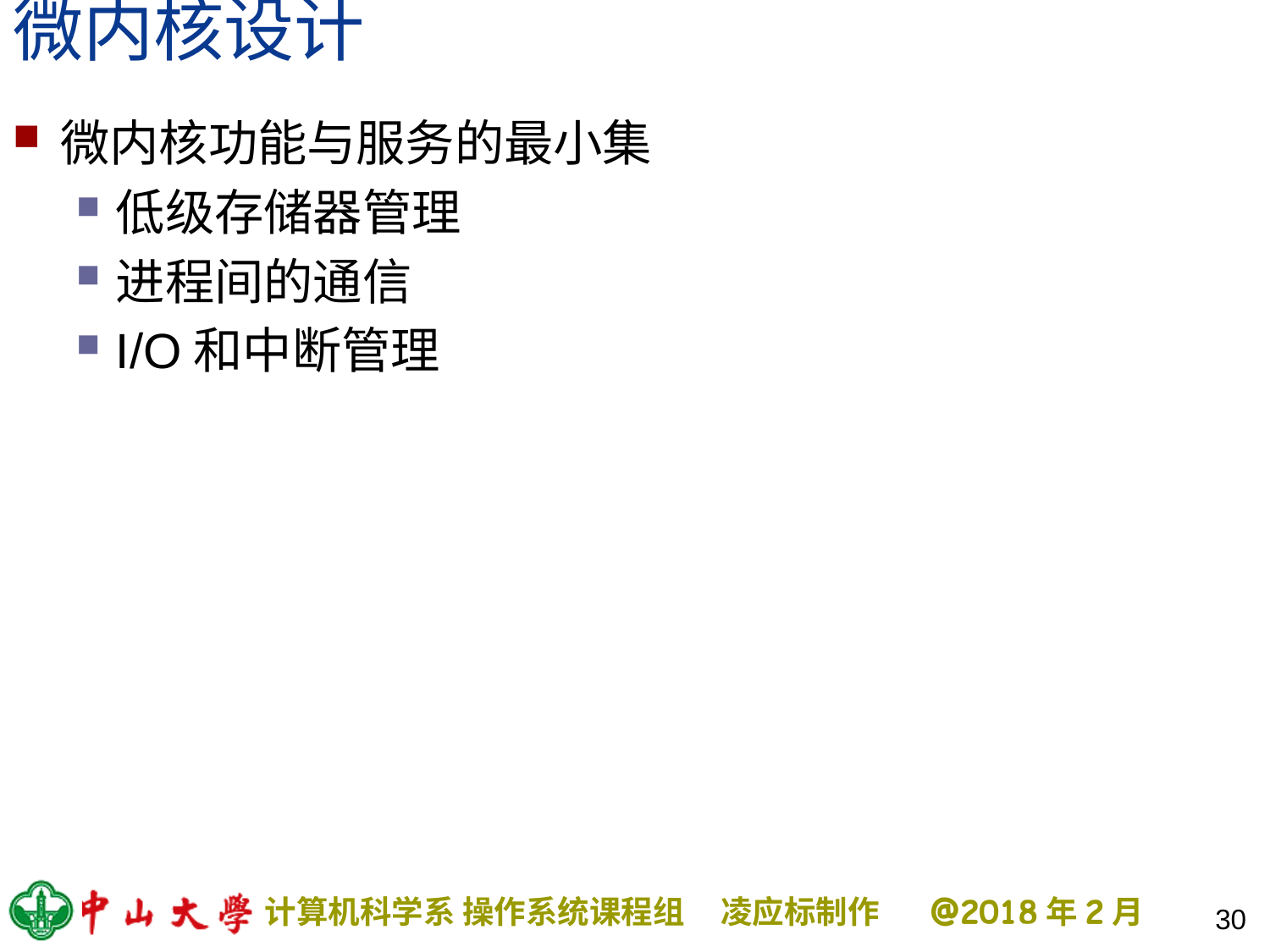

# 微内核设计
微内核功能与服务的最小集
低级存储器管理
进程间的通信
I/O和中断管理
30